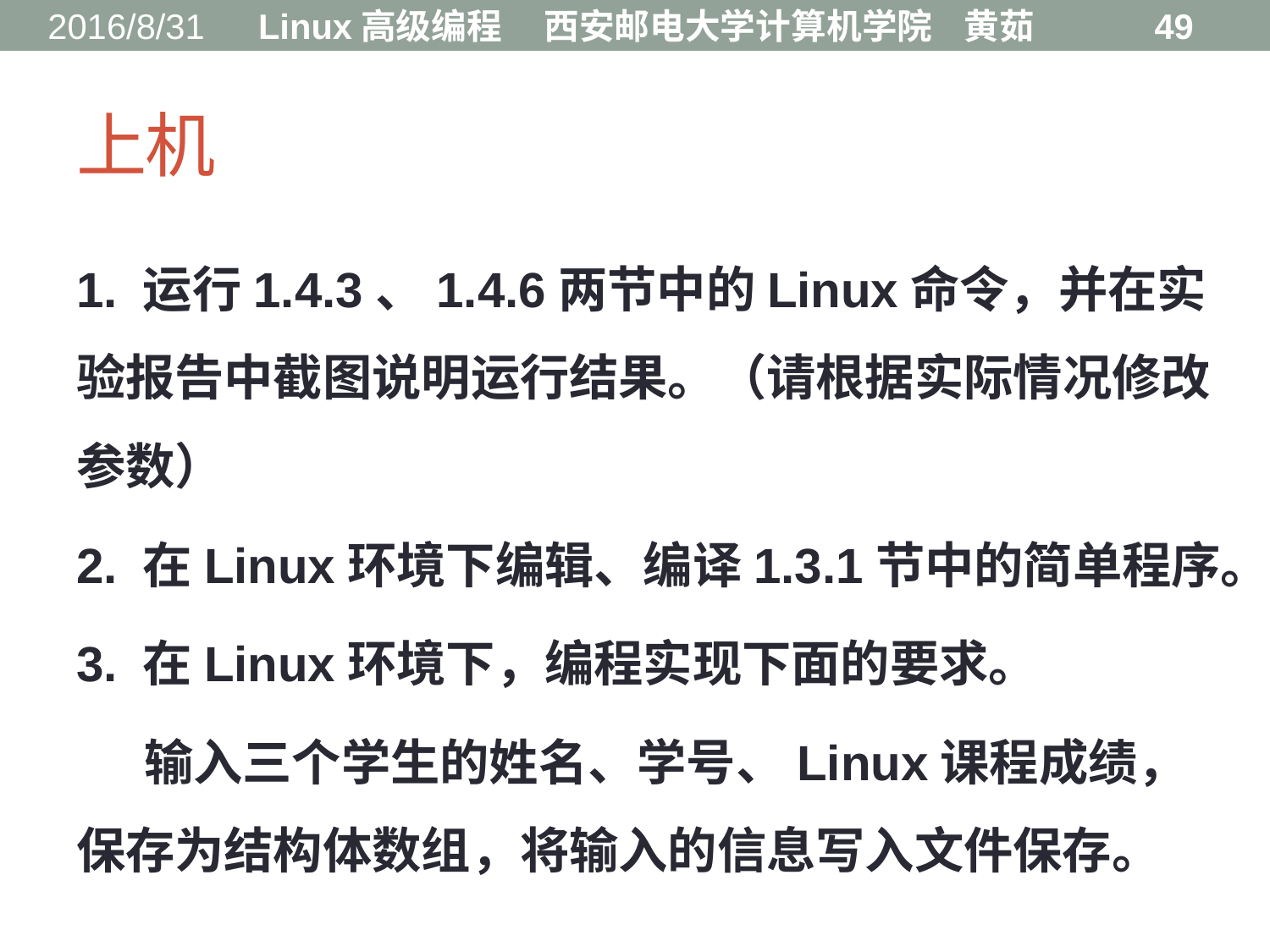

2016/8/31
Linux高级编程    西安邮电大学计算机学院   黄茹
49
# 上机
1. 运行1.4.3、1.4.6两节中的Linux命令，并在实验报告中截图说明运行结果。（请根据实际情况修改参数）
2. 在Linux环境下编辑、编译1.3.1节中的简单程序。
3. 在Linux环境下，编程实现下面的要求。
     输入三个学生的姓名、学号、Linux课程成绩，保存为结构体数组，将输入的信息写入文件保存。